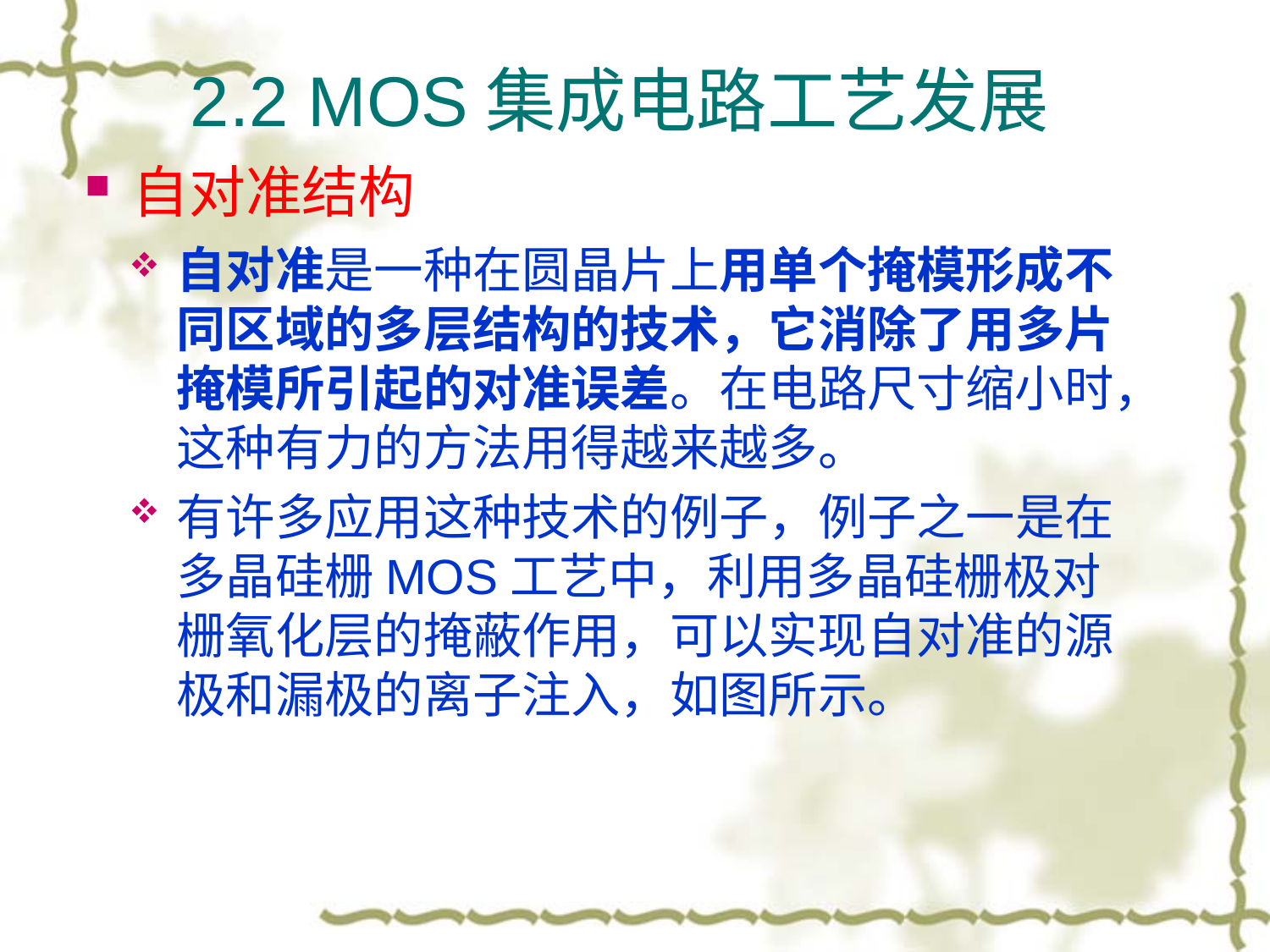

2.2 MOS集成电路工艺发展
自对准结构
自对准是一种在圆晶片上用单个掩模形成不同区域的多层结构的技术，它消除了用多片掩模所引起的对准误差。在电路尺寸缩小时，这种有力的方法用得越来越多。
有许多应用这种技术的例子，例子之一是在多晶硅栅MOS工艺中，利用多晶硅栅极对栅氧化层的掩蔽作用，可以实现自对准的源极和漏极的离子注入，如图所示。
29